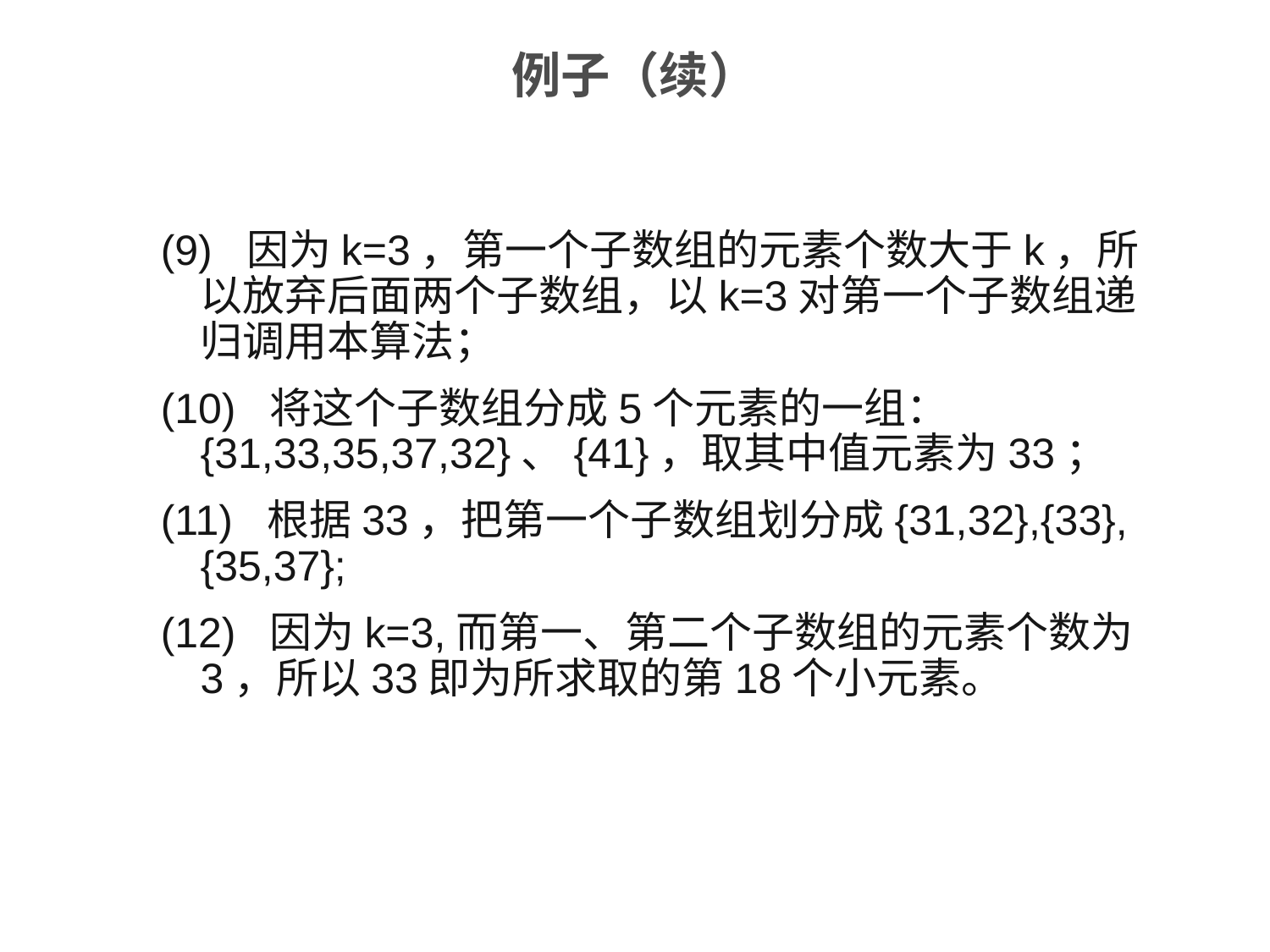

例子（续）
(9)  因为k=3，第一个子数组的元素个数大于k，所以放弃后面两个子数组，以k=3对第一个子数组递归调用本算法；
(10)  将这个子数组分成5个元素的一组：{31,33,35,37,32}、{41}，取其中值元素为33；
(11)  根据33，把第一个子数组划分成{31,32},{33},{35,37};
(12)  因为k=3,而第一、第二个子数组的元素个数为3，所以33即为所求取的第18个小元素。